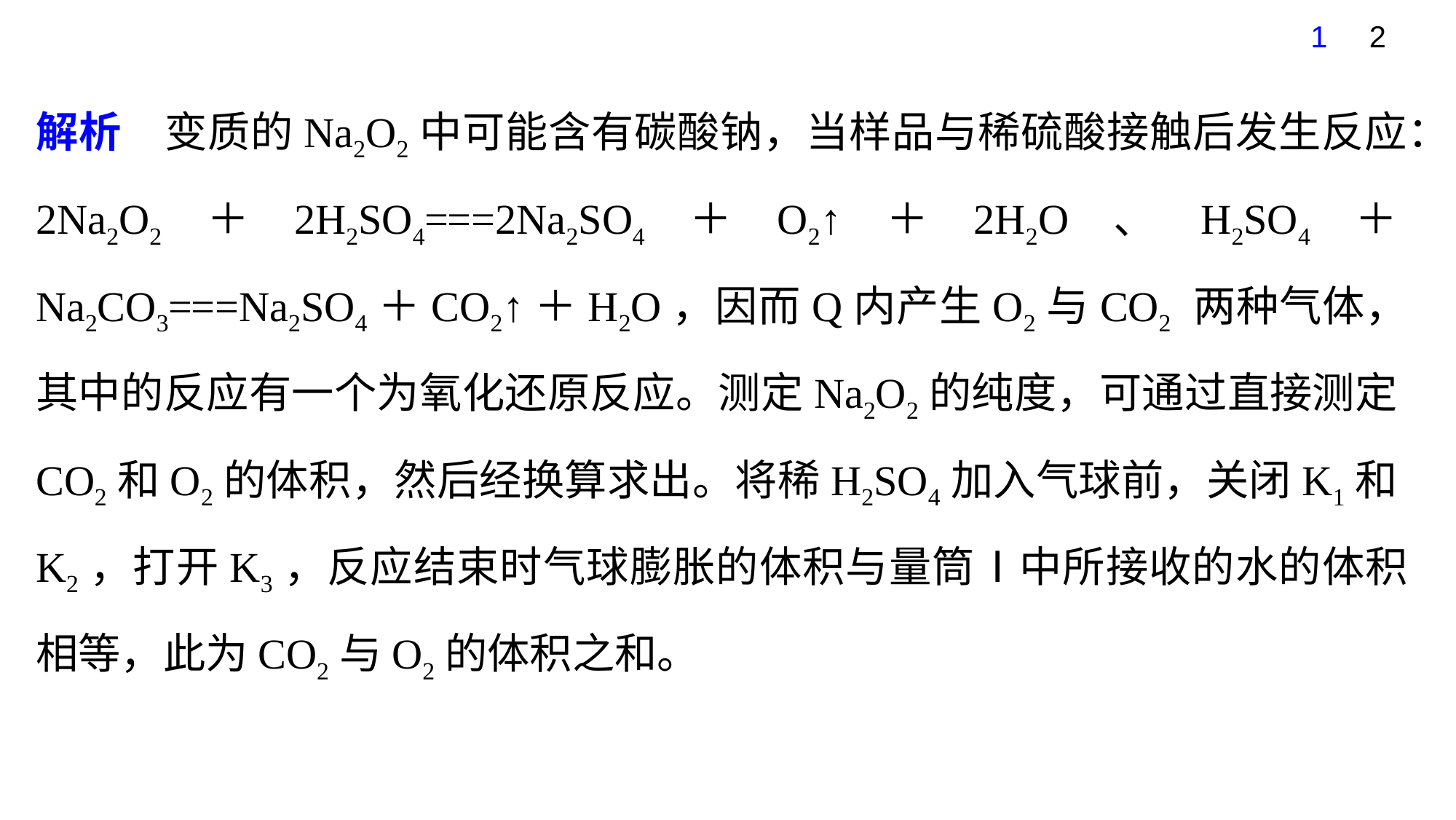

1
2
解析　变质的Na2O2中可能含有碳酸钠，当样品与稀硫酸接触后发生反应：2Na2O2＋2H2SO4===2Na2SO4＋O2↑＋2H2O、H2SO4＋Na2CO3===Na2SO4＋CO2↑＋H2O，因而Q内产生O2与CO2 两种气体，其中的反应有一个为氧化还原反应。测定Na2O2的纯度，可通过直接测定CO2和O2的体积，然后经换算求出。将稀H2SO4加入气球前，关闭K1和K2，打开K3，反应结束时气球膨胀的体积与量筒Ⅰ中所接收的水的体积相等，此为CO2与O2的体积之和。